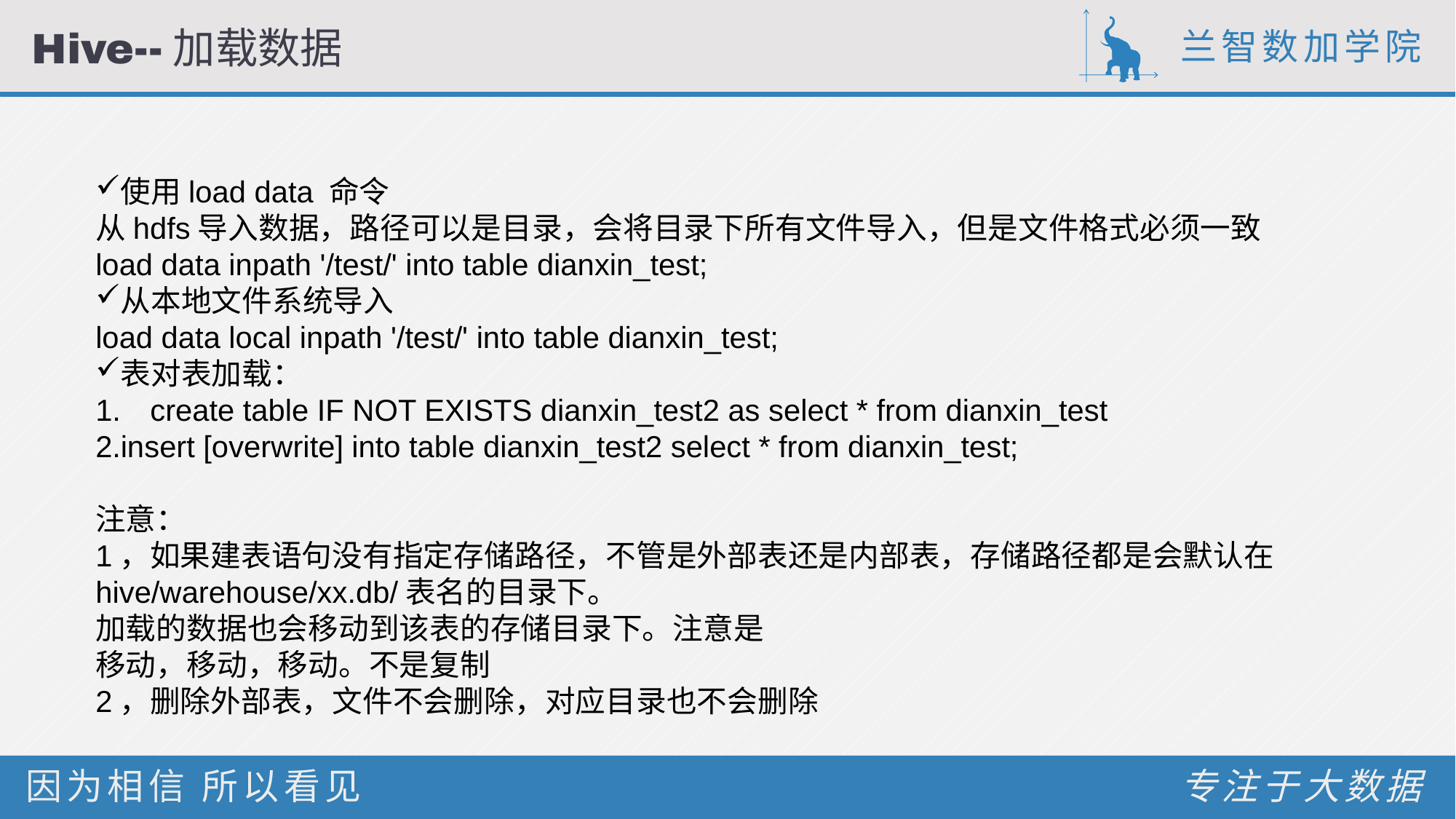

# Hive--加载数据
使用load data 命令
从hdfs导入数据，路径可以是目录，会将目录下所有文件导入，但是文件格式必须一致
load data inpath '/test/' into table dianxin_test;
从本地文件系统导入
load data local inpath '/test/' into table dianxin_test;
表对表加载：
create table IF NOT EXISTS dianxin_test2 as select * from dianxin_test
insert [overwrite] into table dianxin_test2 select * from dianxin_test;

注意：
1，如果建表语句没有指定存储路径，不管是外部表还是内部表，存储路径都是会默认在hive/warehouse/xx.db/表名的目录下。
加载的数据也会移动到该表的存储目录下。注意是
移动，移动，移动。不是复制
2，删除外部表，文件不会删除，对应目录也不会删除